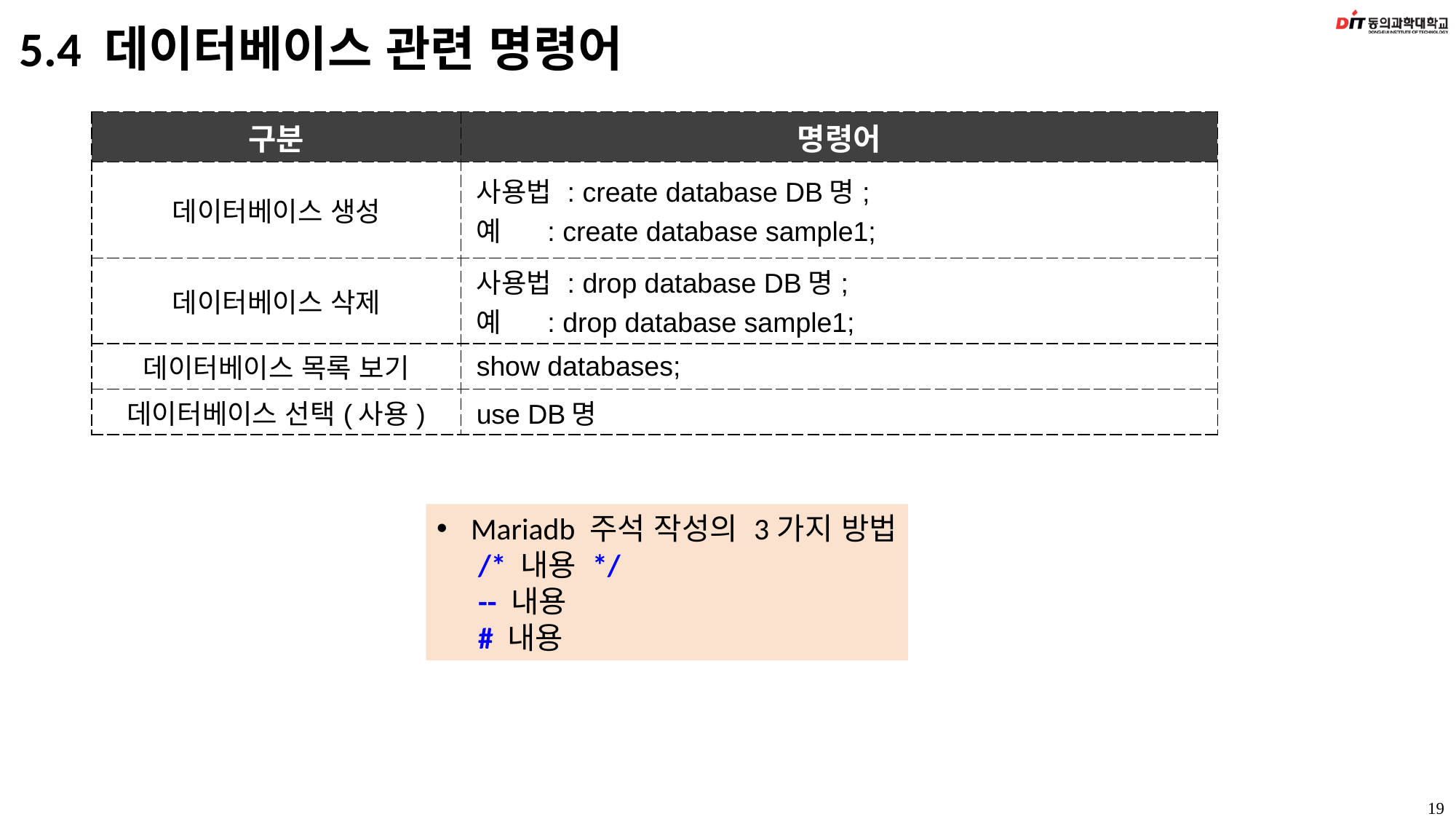

# 5.4 데이터베이스 관련 명령어

| 구분 | 명령어 |
| --- | --- |
| 데이터베이스 생성 | 사용법 : create database DB명; 예 : create database sample1; |
| 데이터베이스 삭제 | 사용법 : drop database DB명; 예 : drop database sample1; |
| 데이터베이스 목록 보기 | show databases; |
| 데이터베이스 선택(사용) | use DB명 |
Mariadb 주석 작성의 3가지 방법
      /* 내용 */
      -- 내용
      # 내용
19